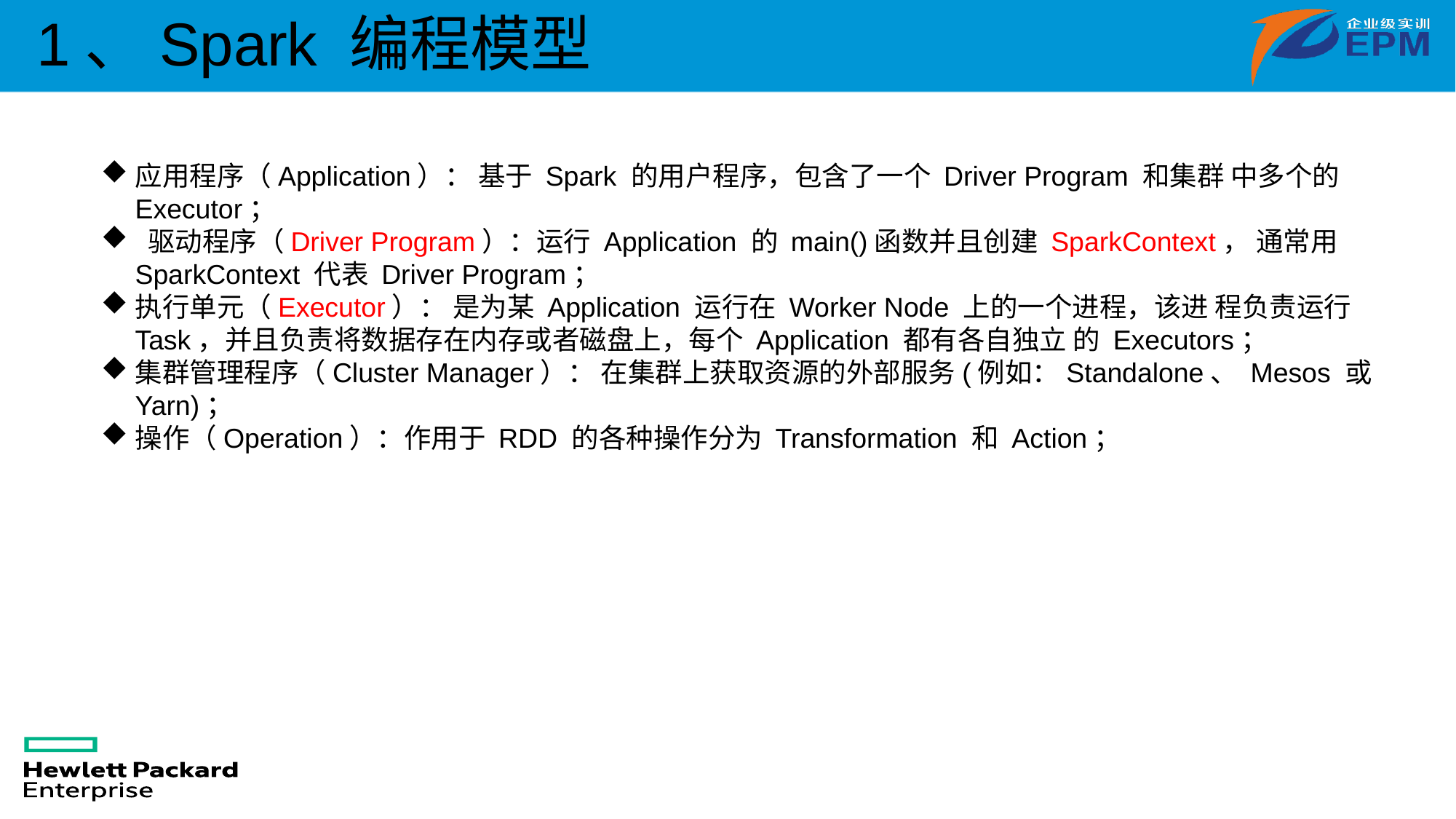

1、Spark 编程模型
应用程序（Application）： 基于 Spark 的用户程序，包含了一个 Driver Program 和集群 中多个的 Executor；
 驱动程序（Driver Program）：运行 Application 的 main()函数并且创建 SparkContext， 通常用 SparkContext 代表 Driver Program；
执行单元（Executor）： 是为某 Application 运行在 Worker Node 上的一个进程，该进 程负责运行 Task，并且负责将数据存在内存或者磁盘上，每个 Application 都有各自独立 的 Executors；
集群管理程序（Cluster Manager）： 在集群上获取资源的外部服务(例如：Standalone、 Mesos 或 Yarn)；
操作（Operation）：作用于 RDD 的各种操作分为 Transformation 和 Action；